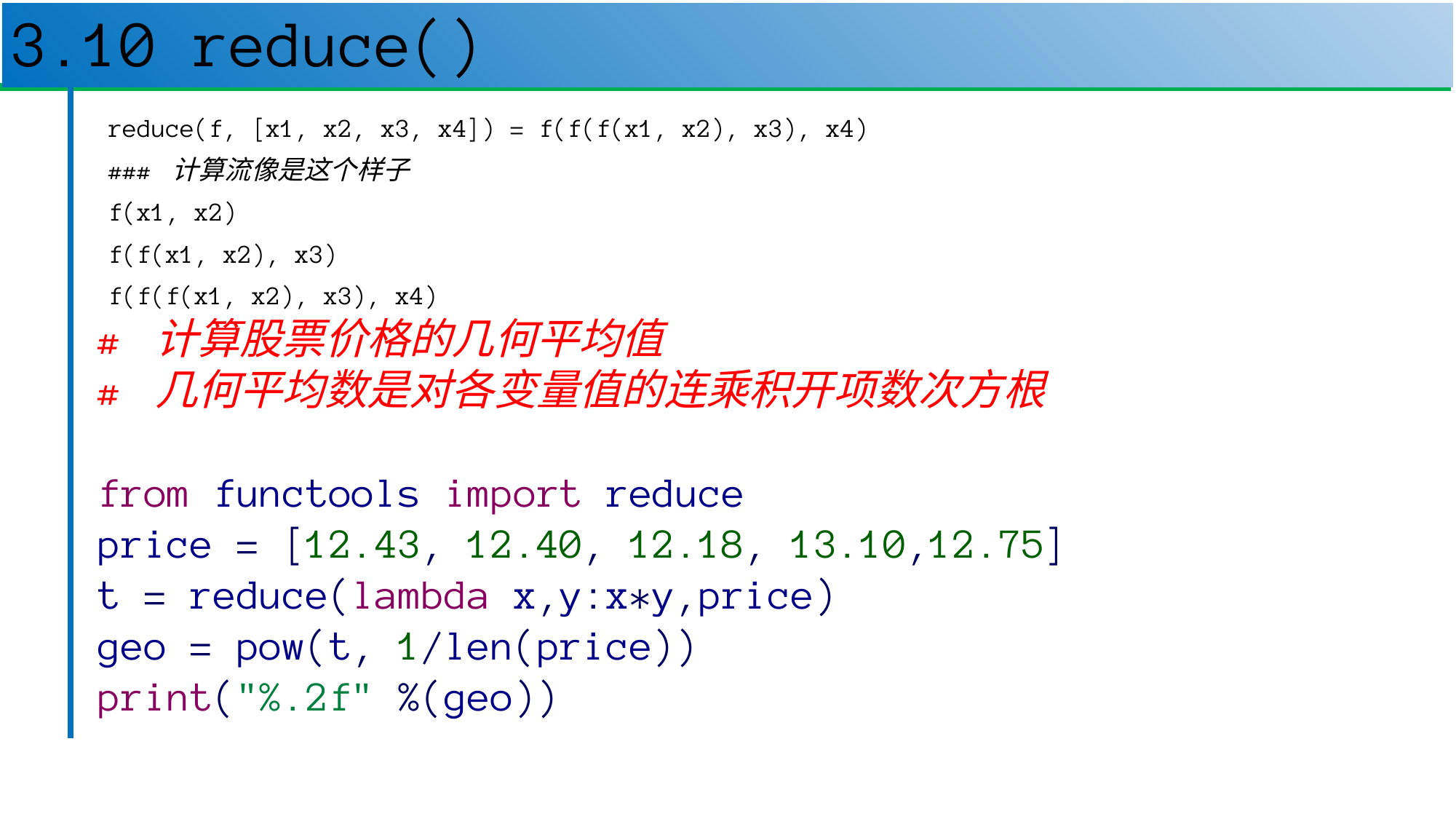

# 3.10 reduce()
47
reduce(f, [x1, x2, x3, x4]) = f(f(f(x1, x2), x3), x4)
### 计算流像是这个样子
f(x1, x2)
f(f(x1, x2), x3)
f(f(f(x1, x2), x3), x4)

# 计算股票价格的几何平均值
# 几何平均数是对各变量值的连乘积开项数次方根

from functools import reduce
price = [12.43, 12.40, 12.18, 13.10,12.75]
t = reduce(lambda x,y:x*y,price)
geo = pow(t, 1/len(price))
print("%.2f" %(geo))